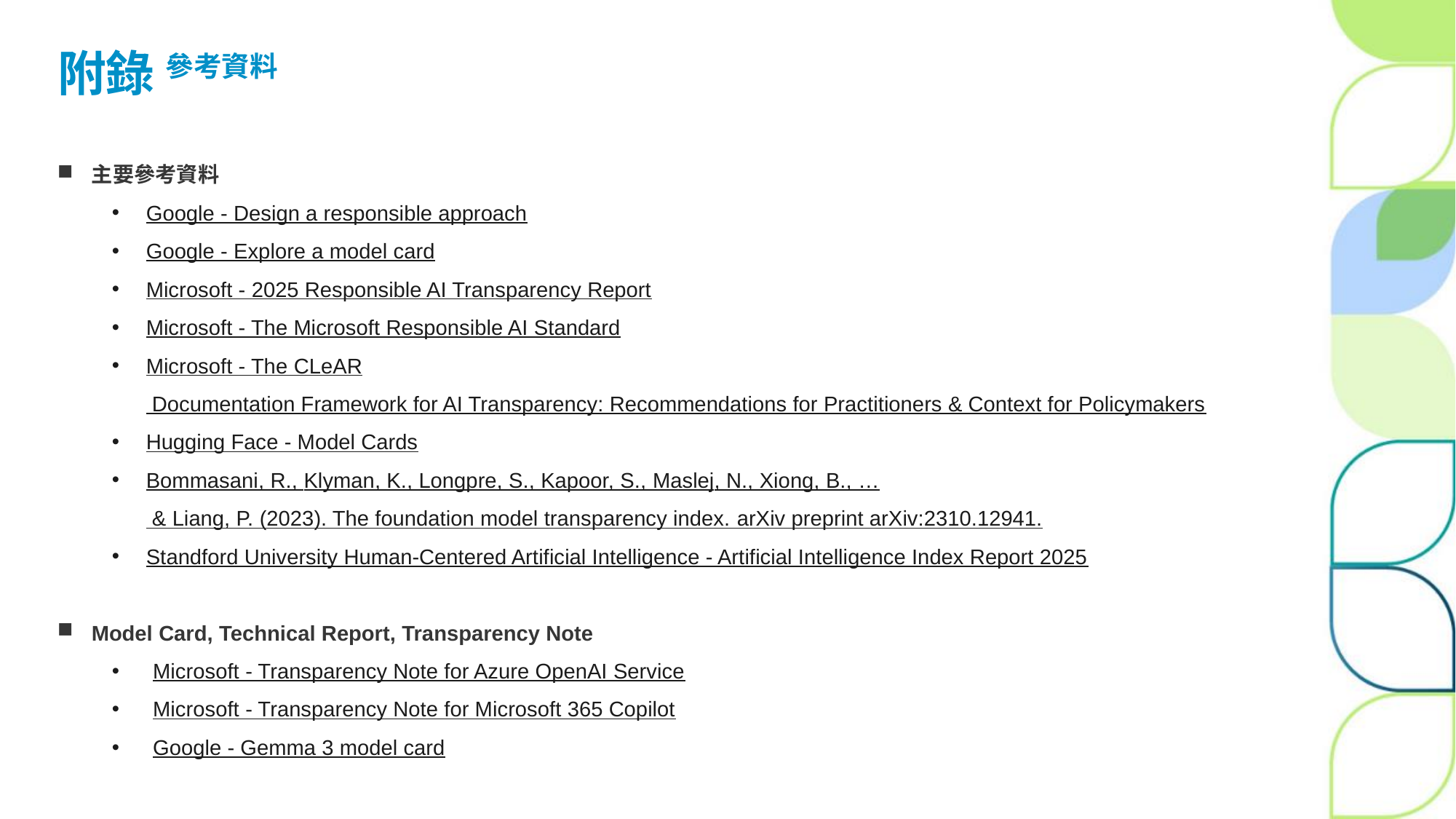

附錄 參考資料
主要參考資料
Google - Design a responsible approach
Google - Explore a model card
Microsoft - 2025 Responsible AI Transparency Report
Microsoft - The Microsoft Responsible AI Standard
Microsoft - The CLeAR Documentation Framework for AI Transparency: Recommendations for Practitioners & Context for Policymakers
Hugging Face - Model Cards
Bommasani, R., Klyman, K., Longpre, S., Kapoor, S., Maslej, N., Xiong, B., … & Liang, P. (2023). The foundation model transparency index. arXiv preprint arXiv:2310.12941.
Standford University Human-Centered Artificial Intelligence - Artificial Intelligence Index Report 2025

Model Card, Technical Report, Transparency Note
Microsoft - Transparency Note for Azure OpenAI Service
Microsoft - Transparency Note for Microsoft 365 Copilot
Google - Gemma 3 model card